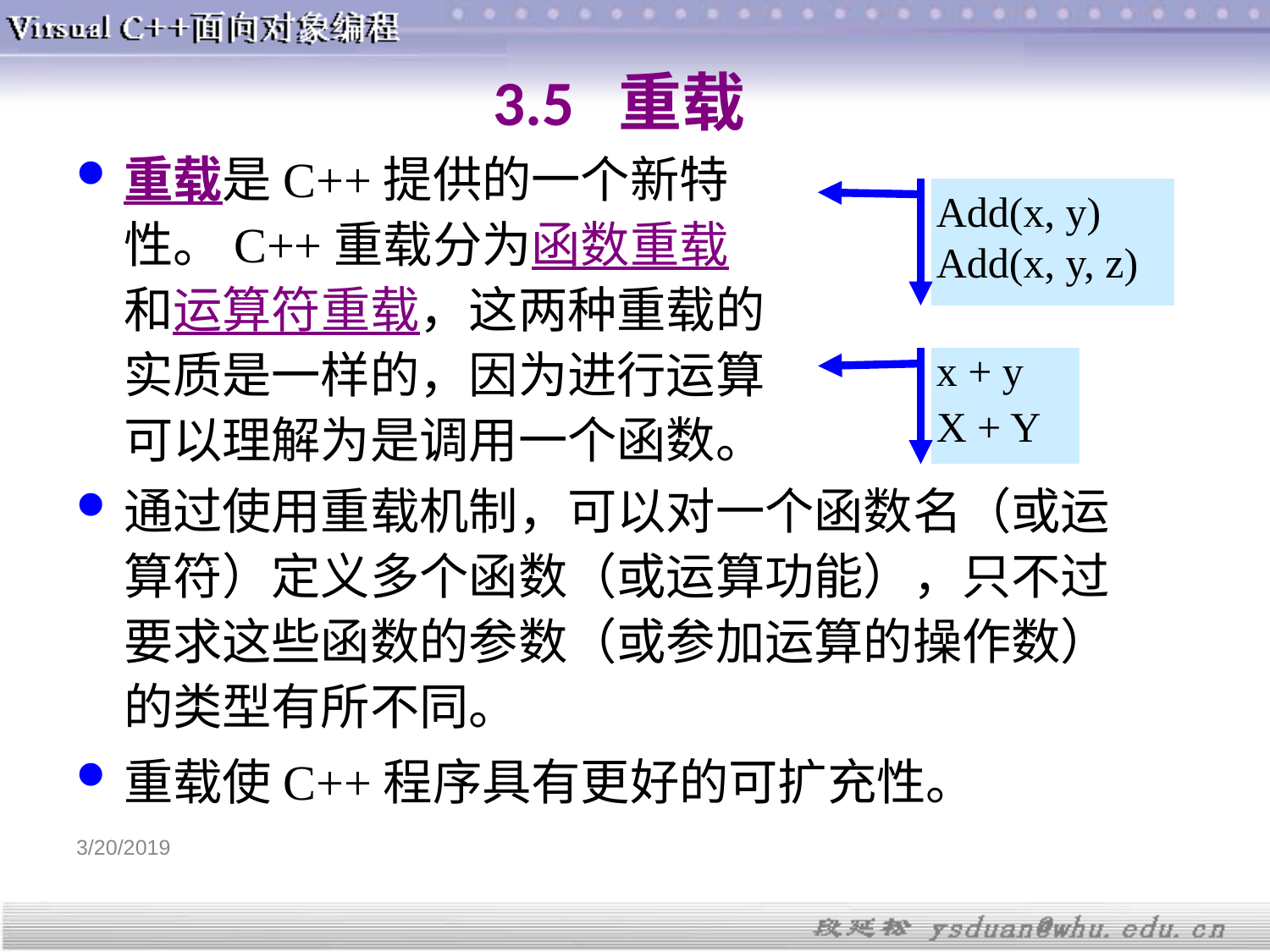

3.5  重载
重载是C++提供的一个新特性。C++重载分为函数重载和运算符重载，这两种重载的实质是一样的，因为进行运算可以理解为是调用一个函数。
Add(x, y)
Add(x, y, z)
x + y
X + Y
通过使用重载机制，可以对一个函数名（或运算符）定义多个函数（或运算功能），只不过要求这些函数的参数（或参加运算的操作数）的类型有所不同。
重载使C++程序具有更好的可扩充性。
3/20/2019